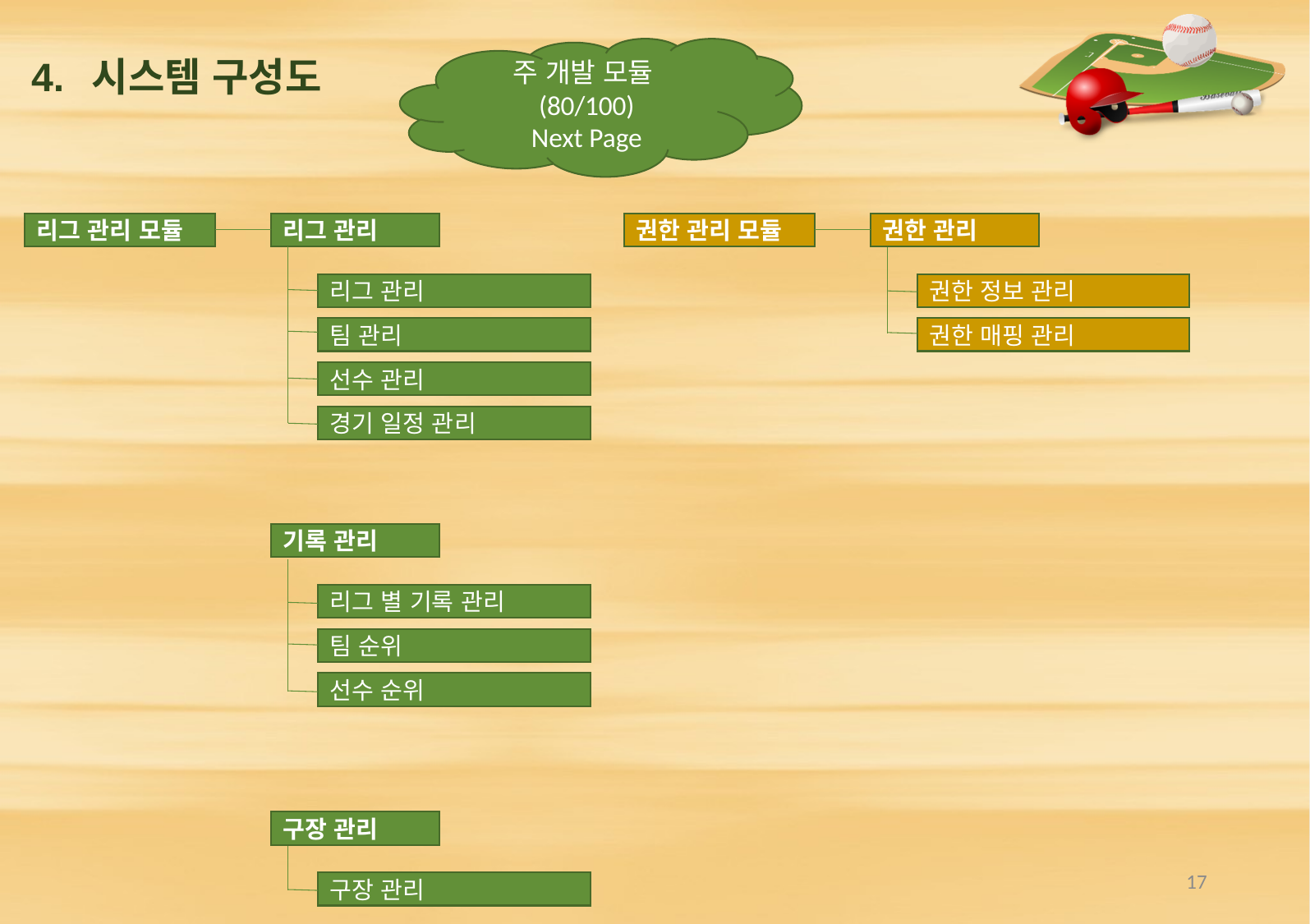

4. 시스템 구성도
주 개발 모듈(80/100)
Next Page
리그 관리 모듈
리그 관리
권한 관리 모듈
권한 관리
리그 관리
권한 정보 관리
팀 관리
권한 매핑 관리
선수 관리
경기 일정 관리
기록 관리
리그 별 기록 관리
팀 순위
선수 순위
구장 관리
17
구장 관리